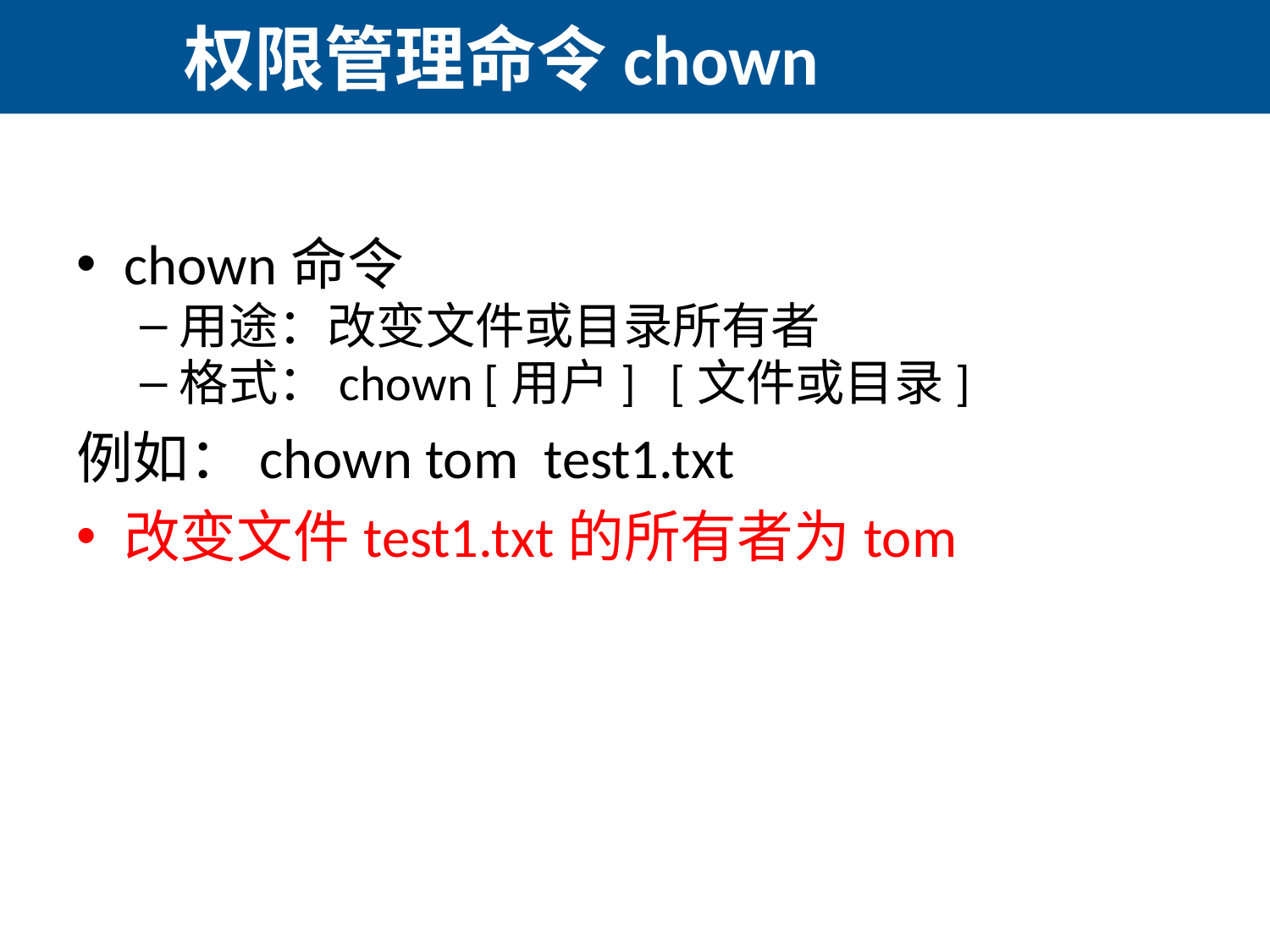

# 权限管理命令chown
chown命令
用途：改变文件或目录所有者
格式：chown [用户]   [文件或目录]
例如：chown tom  test1.txt
改变文件test1.txt的所有者为tom